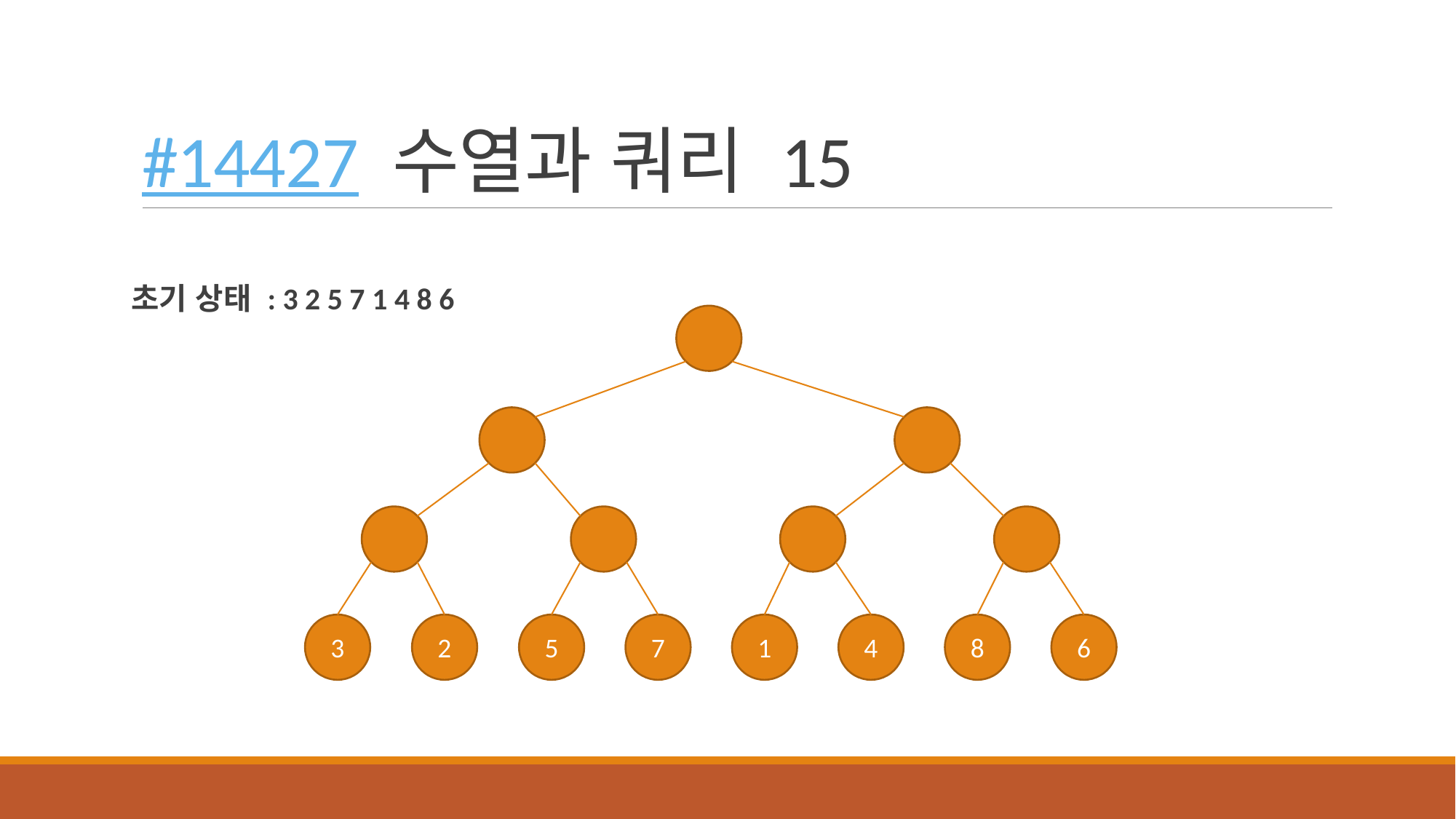

# #14427 수열과 쿼리 15

초기 상태 : 3 2 5 7 1 4 8 6

3
2
5
7
1
4
8
6